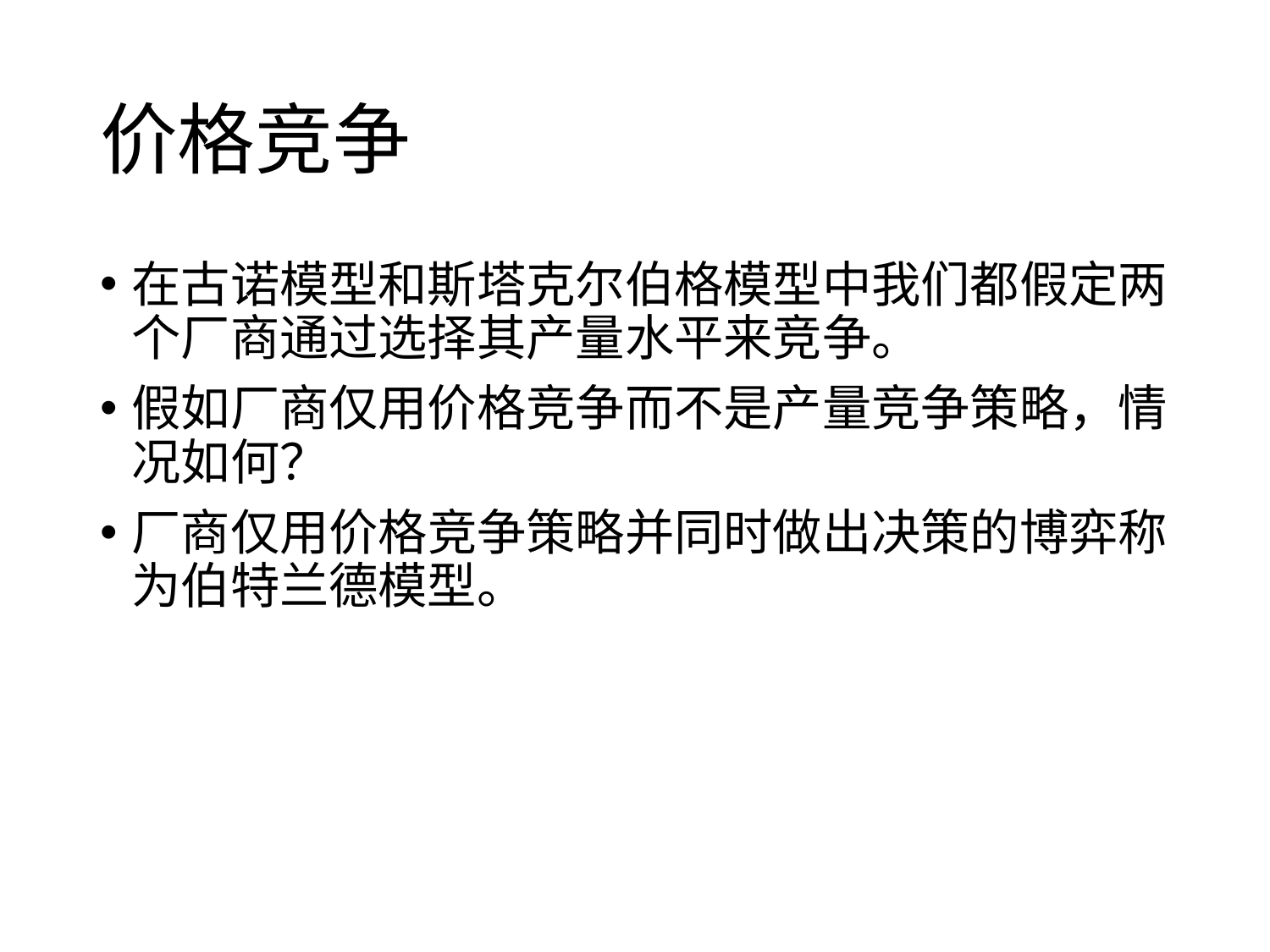

# 价格竞争
在古诺模型和斯塔克尔伯格模型中我们都假定两个厂商通过选择其产量水平来竞争。
假如厂商仅用价格竞争而不是产量竞争策略，情况如何？
厂商仅用价格竞争策略并同时做出决策的博弈称为伯特兰德模型。